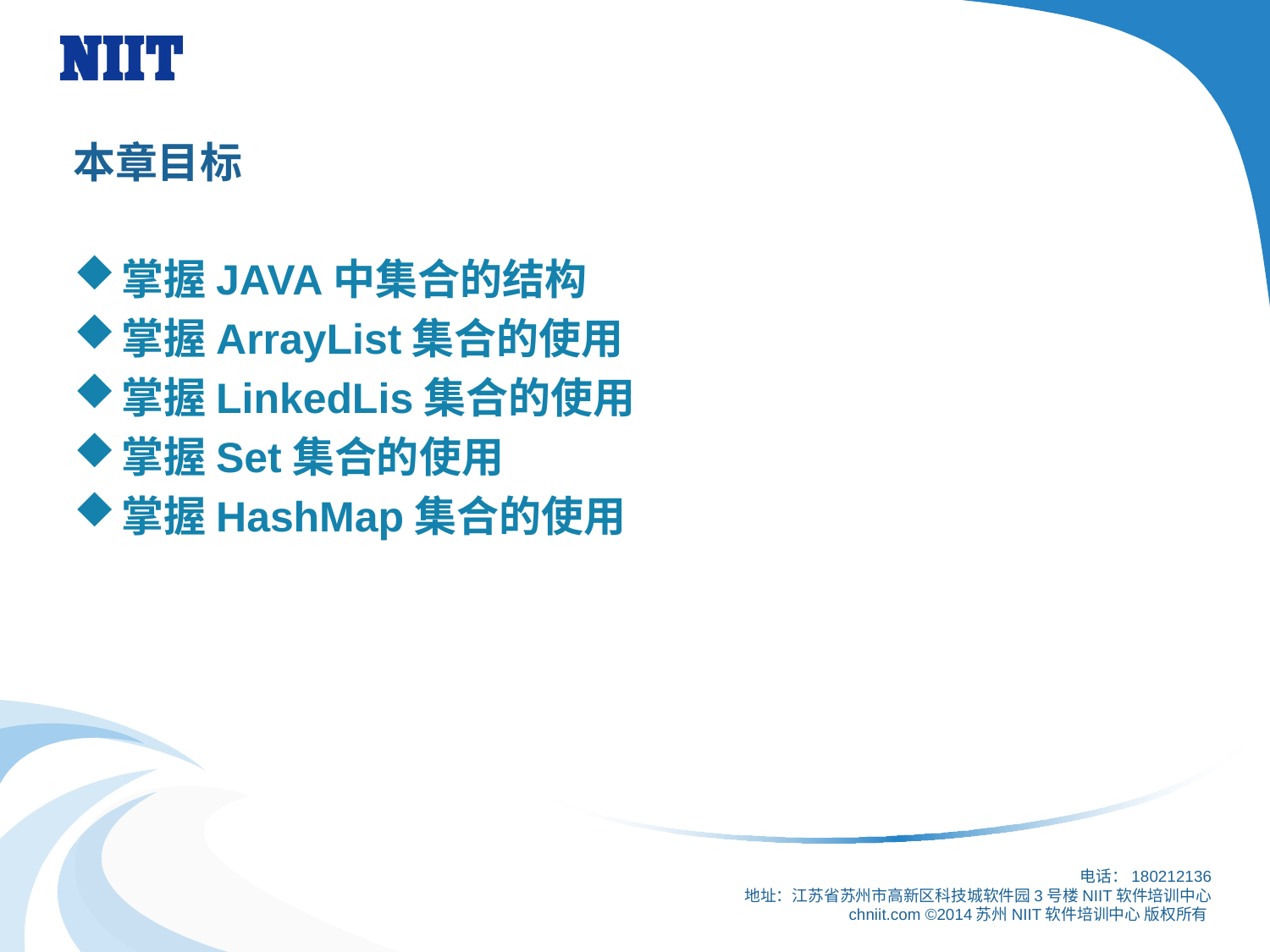

# 本章目标
掌握JAVA中集合的结构
掌握ArrayList集合的使用
掌握LinkedLis集合的使用
掌握Set集合的使用
掌握HashMap集合的使用